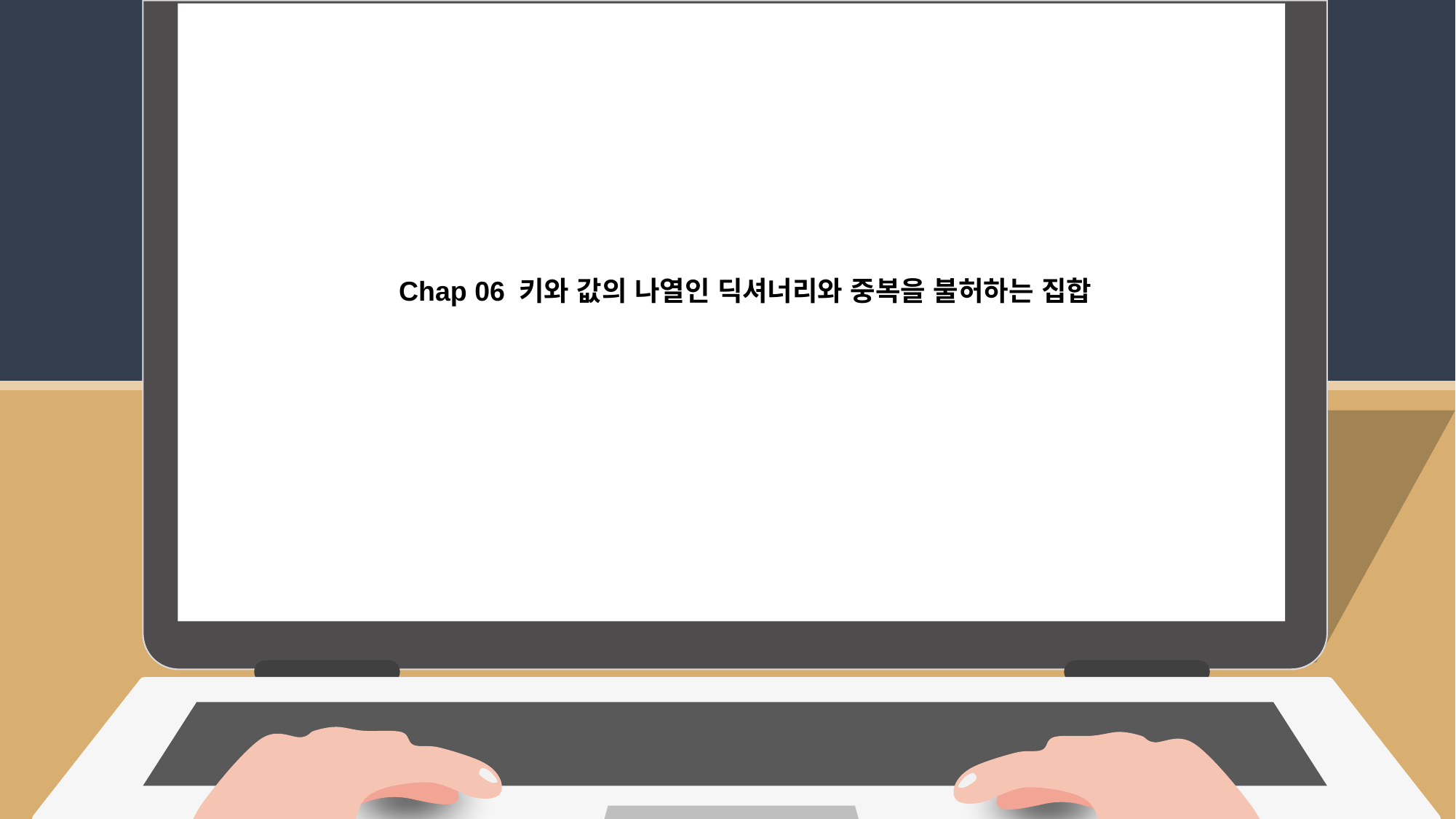

Chap 06 키와 값의 나열인 딕셔너리와 중복을 불허하는 집합